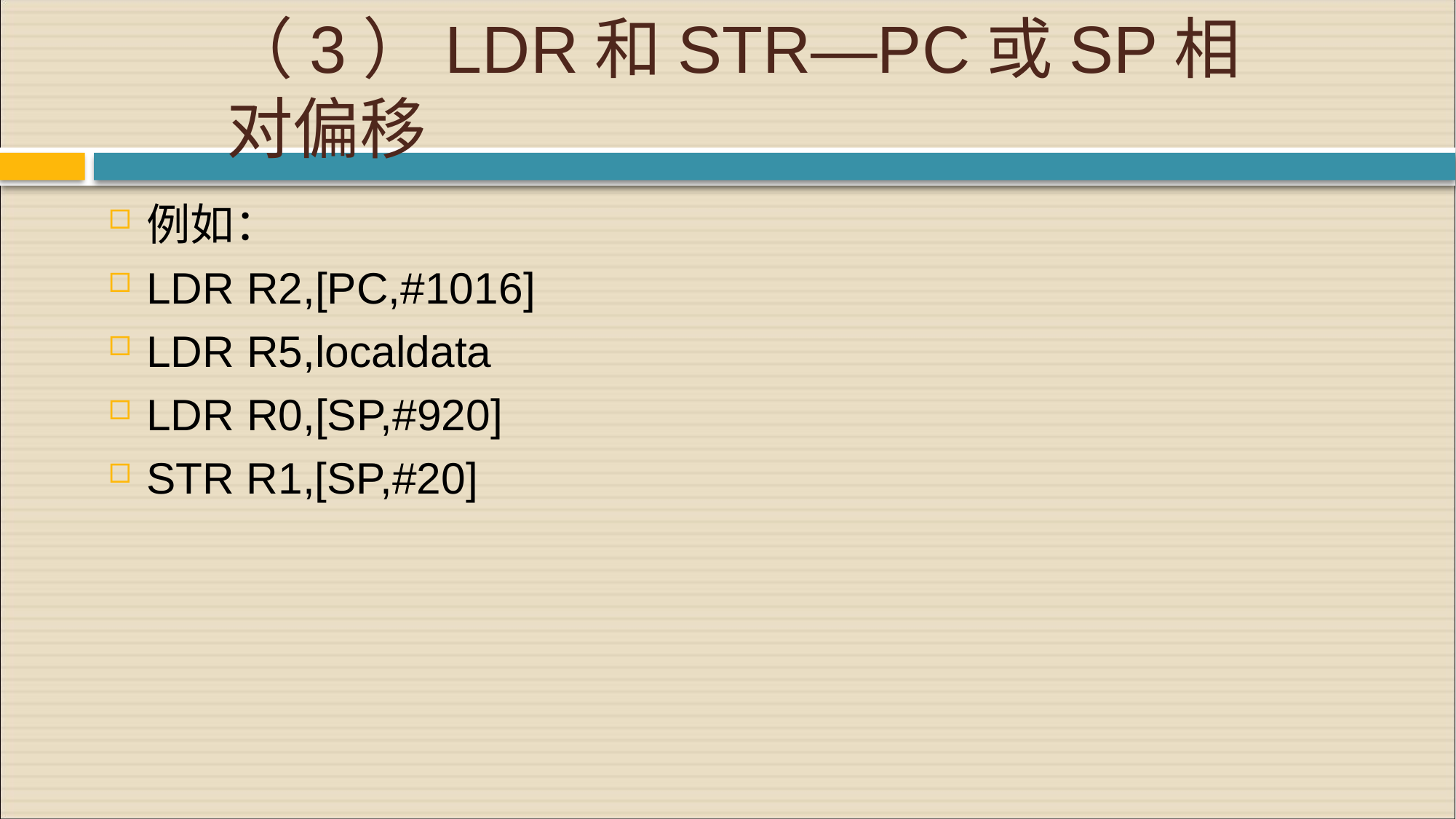

# （3）LDR和STR—PC或SP相对偏移
例如：
LDR R2,[PC,#1016]
LDR R5,localdata
LDR R0,[SP,#920]
STR R1,[SP,#20]